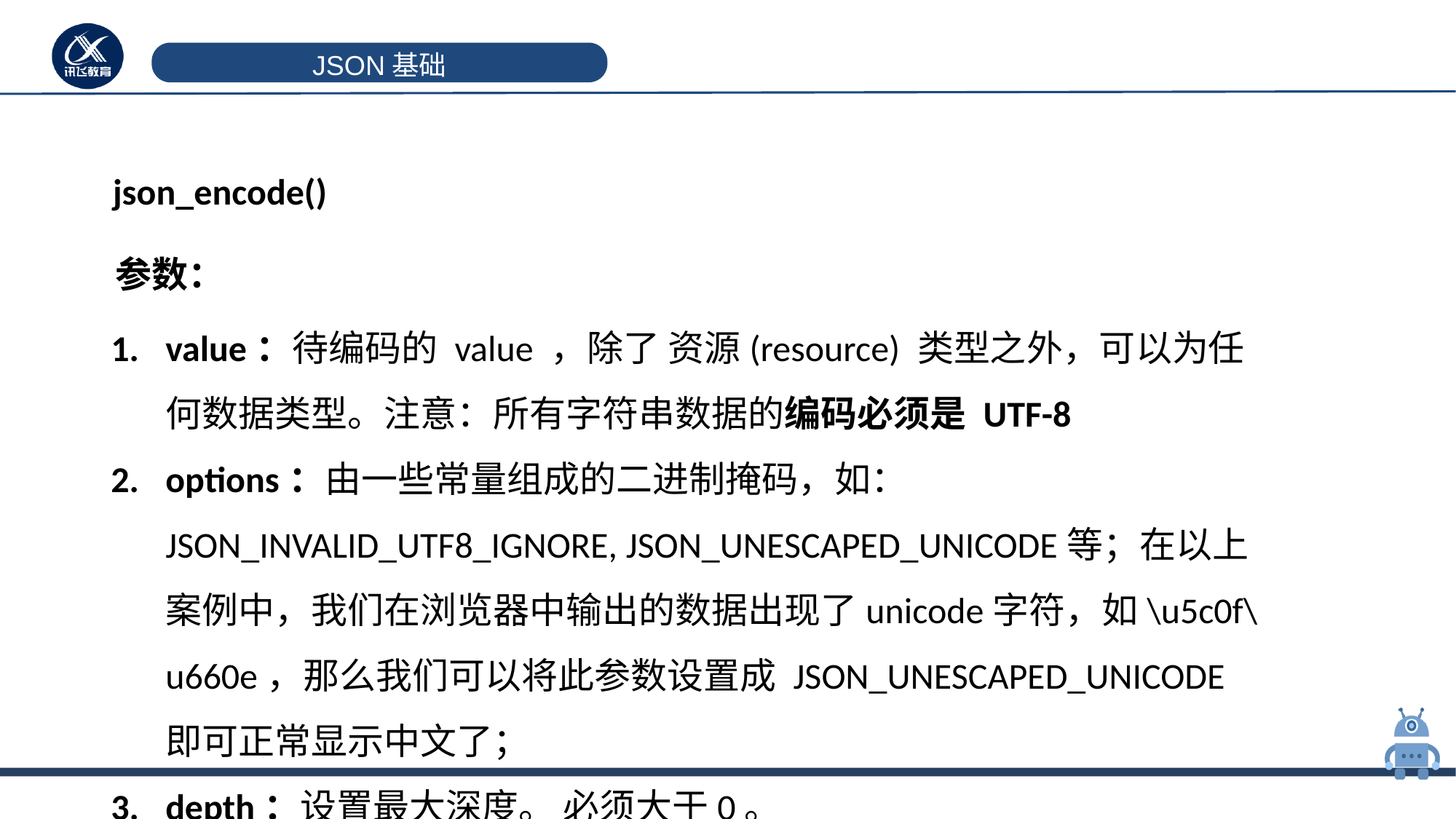

# JSON基础
json_encode()
参数：
value：待编码的 value ，除了 资源(resource) 类型之外，可以为任何数据类型。注意：所有字符串数据的编码必须是 UTF-8
options：由一些常量组成的二进制掩码，如：JSON_INVALID_UTF8_IGNORE, JSON_UNESCAPED_UNICODE等；在以上案例中，我们在浏览器中输出的数据出现了unicode字符，如\u5c0f\u660e，那么我们可以将此参数设置成 JSON_UNESCAPED_UNICODE 即可正常显示中文了；
depth：设置最大深度。 必须大于0。